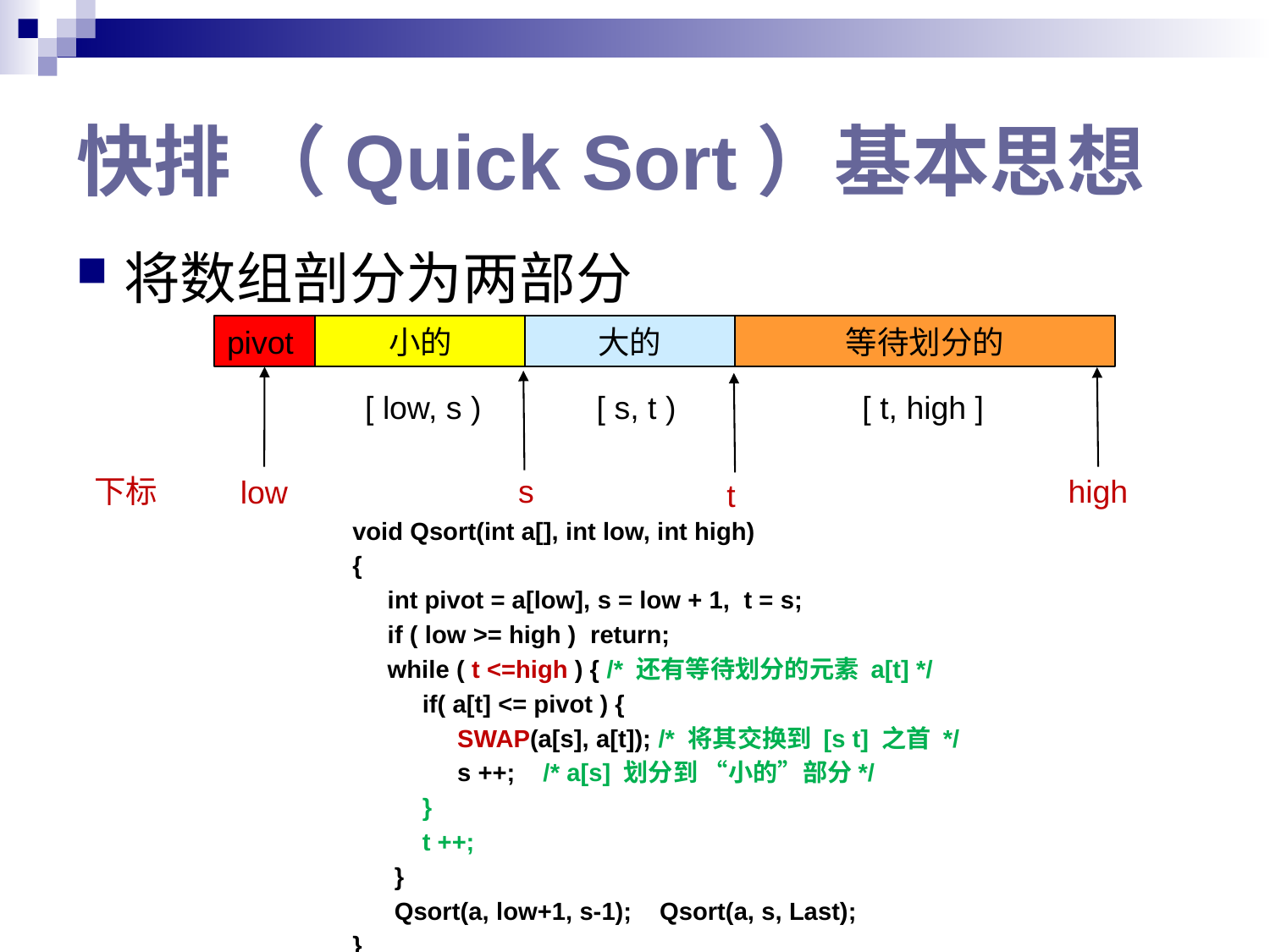

# 快排 （Quick Sort）基本思想
将数组剖分为两部分
pivot

小的
大的
等待划分的
[ low, s )             [ s, t )                     [ t, high ]
下标
s
high
low
t
void Qsort(int a[], int low, int high)
{
     int pivot = a[low], s = low + 1,  t = s;
     if ( low >= high )  return;
     while ( t <=high ) { /* 还有等待划分的元素 a[t] */
          if( a[t] <= pivot ) {
               SWAP(a[s], a[t]); /* 将其交换到 [s t] 之首 */
               s ++;    /* a[s] 划分到 “小的”部分*/
          }
          t ++;
      }
      Qsort(a, low+1, s-1);    Qsort(a, s, Last);
}